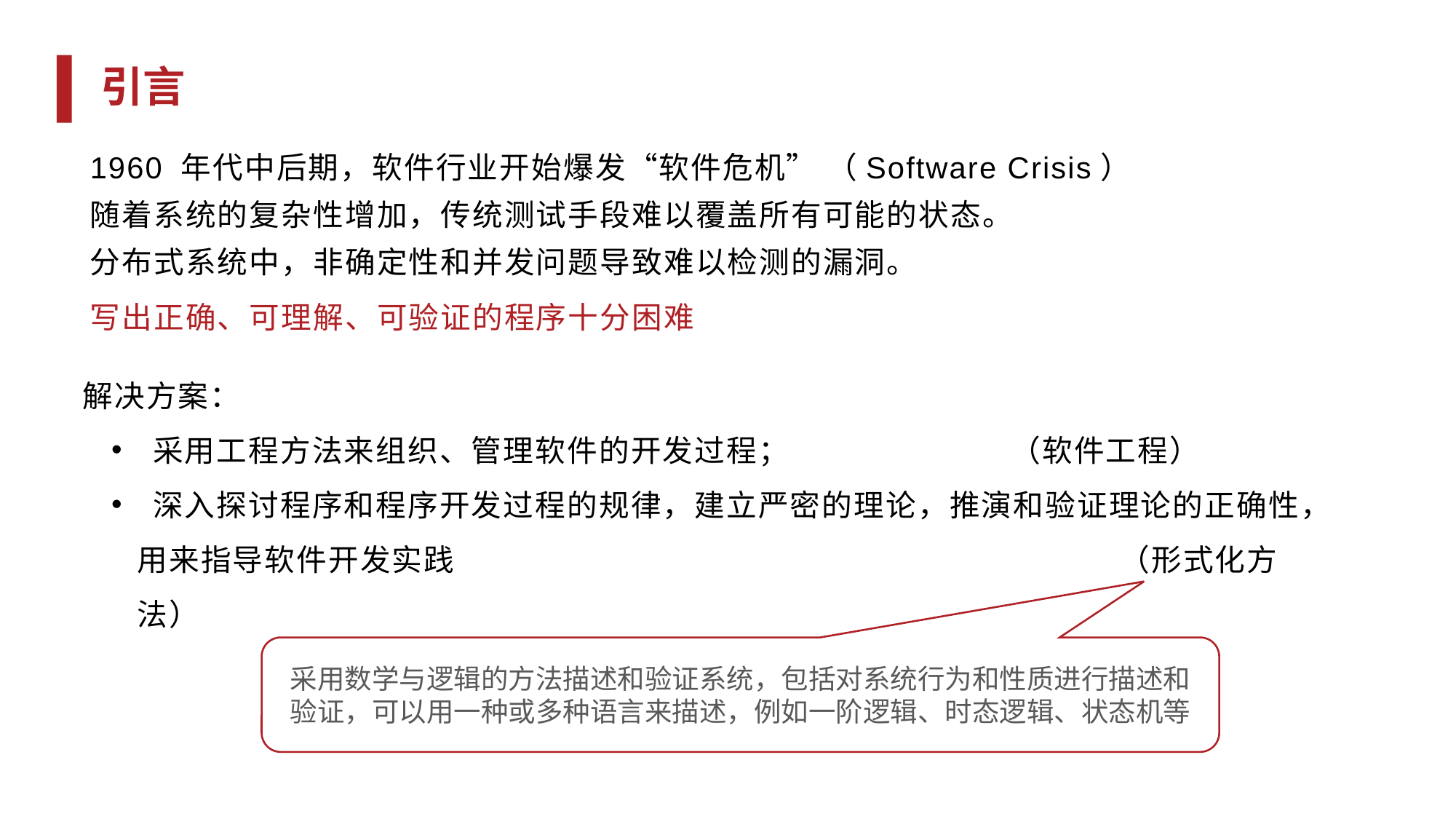

# 引言
1960 年代中后期，软件行业开始爆发“软件危机” （Software Crisis）
随着系统的复杂性增加，传统测试手段难以覆盖所有可能的状态。
分布式系统中，非确定性和并发问题导致难以检测的漏洞。
写出正确、可理解、可验证的程序十分困难
解决方案：
 采用工程方法来组织、管理软件的开发过程；			（软件工程）
 深入探讨程序和程序开发过程的规律，建立严密的理论，推演和验证理论的正确性，用来指导软件开发实践    						（形式化方法）
采用数学与逻辑的方法描述和验证系统，包括对系统行为和性质进行描述和验证，可以用一种或多种语言来描述，例如一阶逻辑、时态逻辑、状态机等